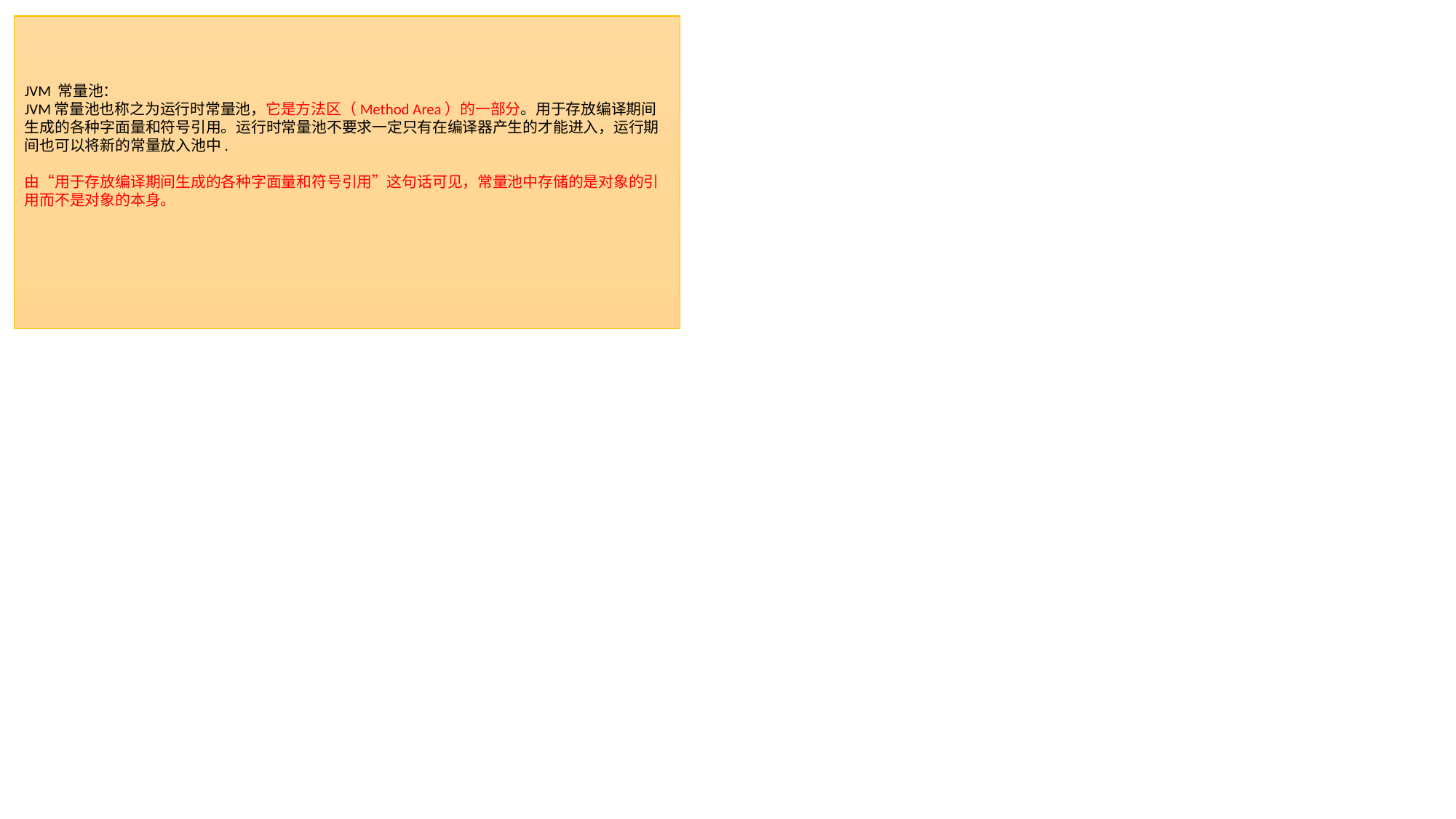

JVM 常量池：
JVM常量池也称之为运行时常量池，它是方法区（Method Area）的一部分。用于存放编译期间生成的各种字面量和符号引用。运行时常量池不要求一定只有在编译器产生的才能进入，运行期间也可以将新的常量放入池中.

由“用于存放编译期间生成的各种字面量和符号引用”这句话可见，常量池中存储的是对象的引用而不是对象的本身。